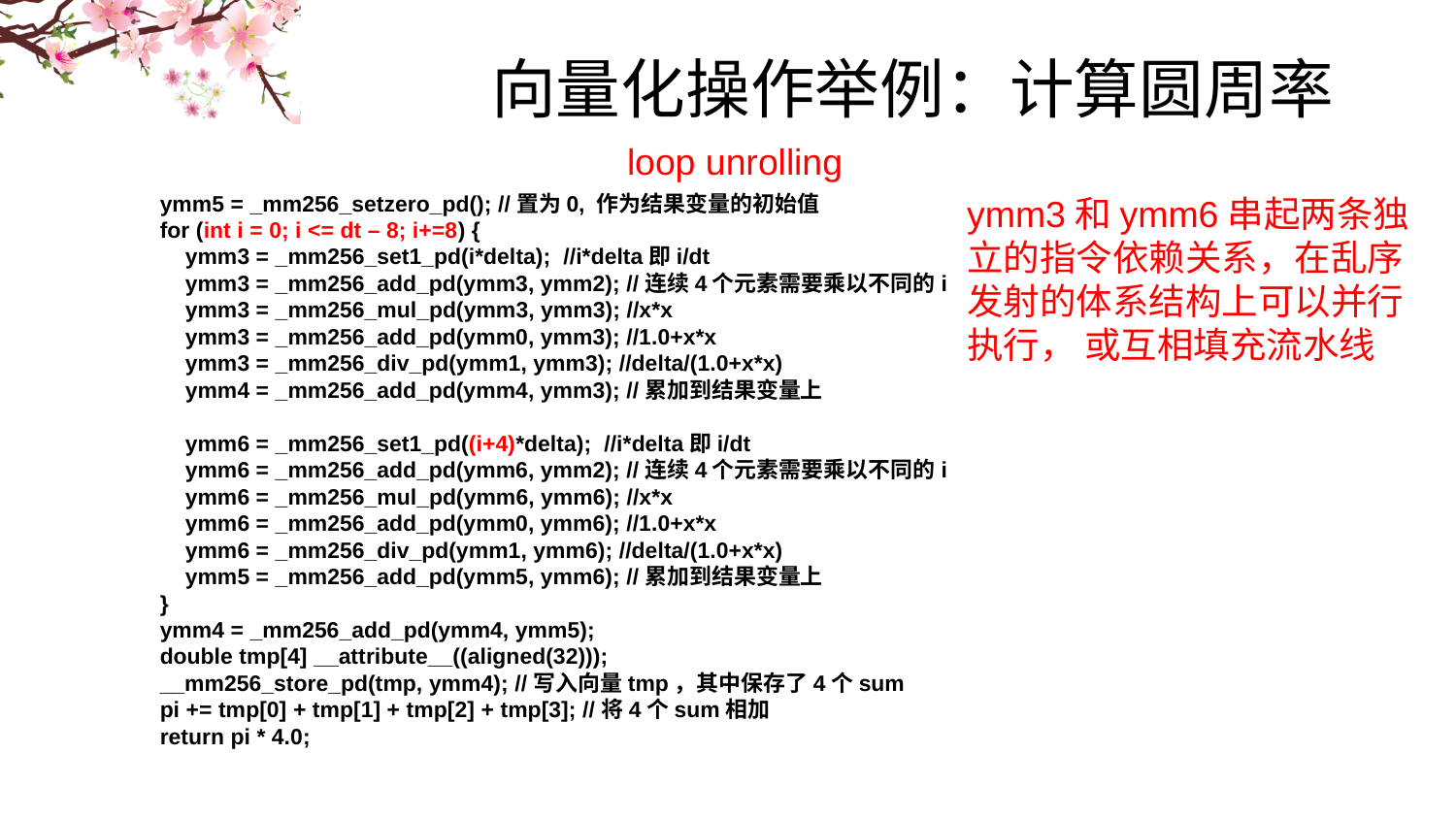

向量化操作举例：计算圆周率
loop unrolling
	ymm5 = _mm256_setzero_pd(); //置为0, 作为结果变量的初始值
	for (int i = 0; i <= dt – 8; i+=8) {
	    ymm3 = _mm256_set1_pd(i*delta);  //i*delta即i/dt
	    ymm3 = _mm256_add_pd(ymm3, ymm2); //连续4个元素需要乘以不同的i
	    ymm3 = _mm256_mul_pd(ymm3, ymm3); //x*x
	    ymm3 = _mm256_add_pd(ymm0, ymm3); //1.0+x*x
	    ymm3 = _mm256_div_pd(ymm1, ymm3); //delta/(1.0+x*x)
	    ymm4 = _mm256_add_pd(ymm4, ymm3); //累加到结果变量上

	    ymm6 = _mm256_set1_pd((i+4)*delta);  //i*delta即i/dt
	    ymm6 = _mm256_add_pd(ymm6, ymm2); //连续4个元素需要乘以不同的i
	    ymm6 = _mm256_mul_pd(ymm6, ymm6); //x*x
	    ymm6 = _mm256_add_pd(ymm0, ymm6); //1.0+x*x
	    ymm6 = _mm256_div_pd(ymm1, ymm6); //delta/(1.0+x*x)
	    ymm5 = _mm256_add_pd(ymm5, ymm6); //累加到结果变量上
	}
	ymm4 = _mm256_add_pd(ymm4, ymm5);
	double tmp[4] __attribute__((aligned(32)));
	__mm256_store_pd(tmp, ymm4); //写入向量tmp，其中保存了4个sum
	pi += tmp[0] + tmp[1] + tmp[2] + tmp[3]; //将4个sum相加
	return pi * 4.0;

ymm3和ymm6串起两条独立的指令依赖关系，在乱序发射的体系结构上可以并行执行， 或互相填充流水线